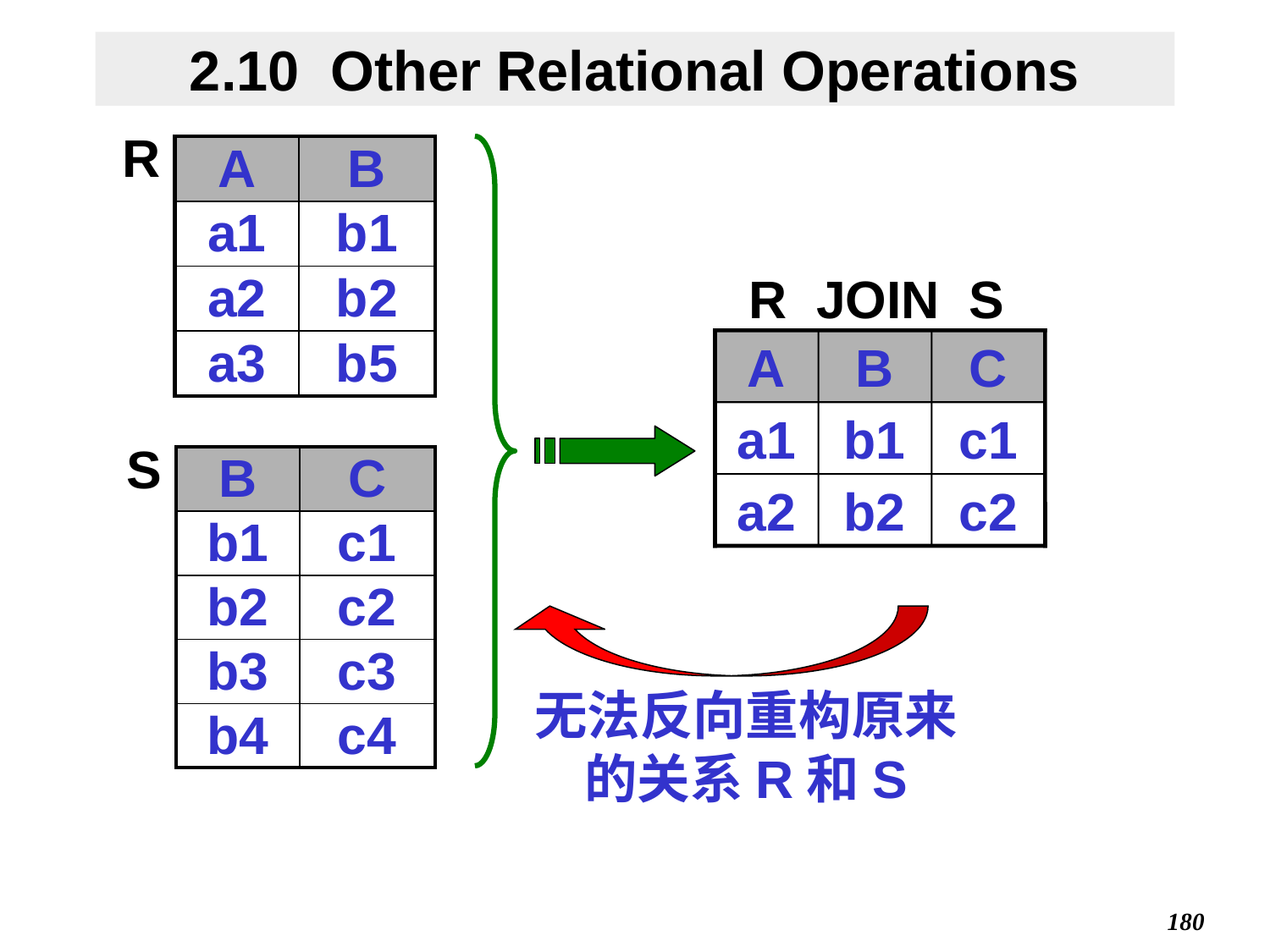

# 2.10  Other Relational Operations
R
| A | B |
| --- | --- |
| a1 | b1 |
| a2 | b2 |
| a3 | b5 |

R  JOIN  S
A

B

C

a1

b1
c1
a2

b2
c2

S
| B | C |
| --- | --- |
| b1 | c1 |
| b2 | c2 |
| b3 | c3 |
| b4 | c4 |

无法反向重构原来的关系R和S

180